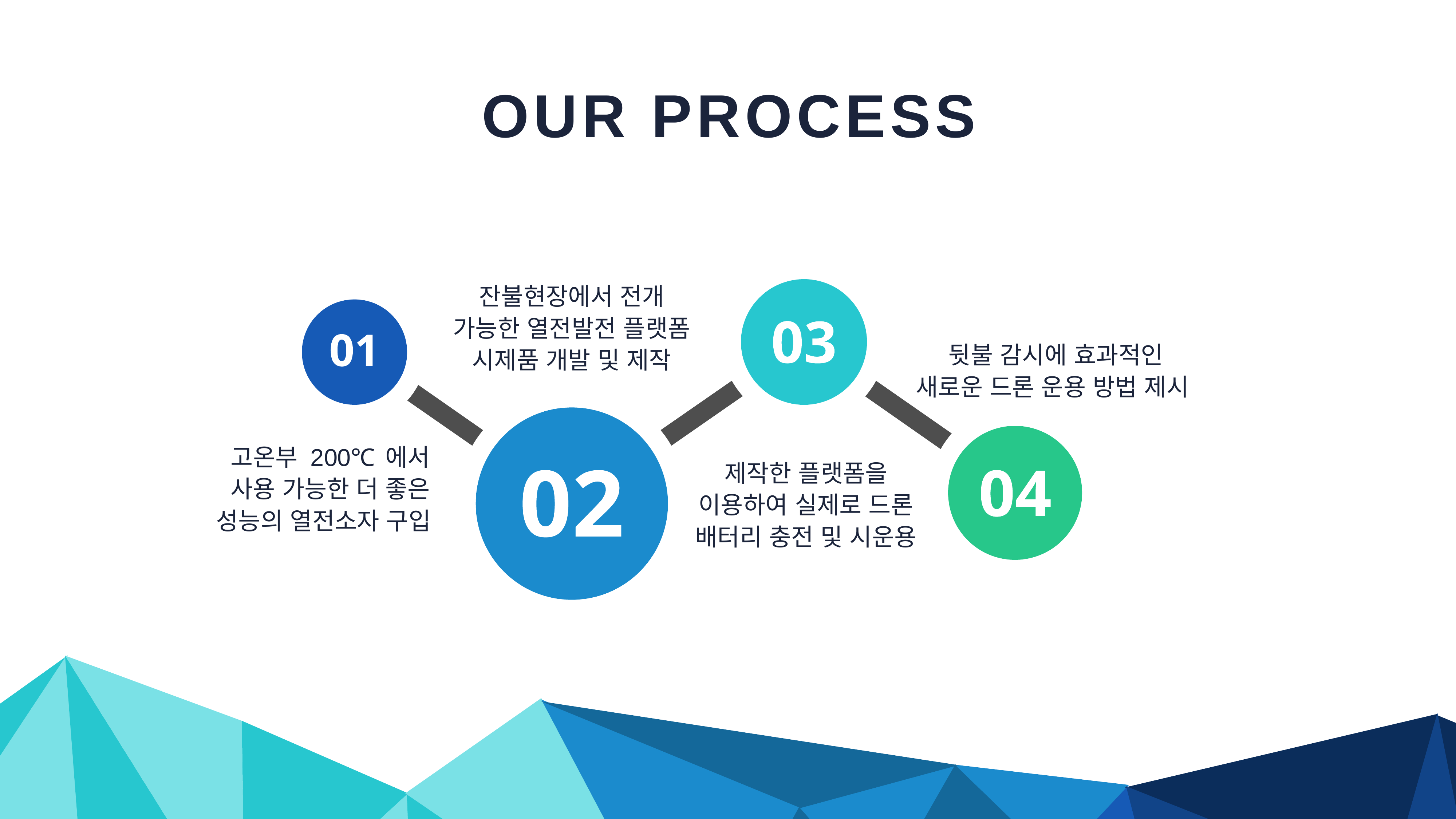

OUR PROCESS
잔불현장에서 전개 가능한 열전발전 플랫폼 시제품 개발 및 제작

뒷불 감시에 효과적인 새로운 드론 운용 방법 제시

고온부 200℃에서 사용 가능한 더 좋은 성능의 열전소자 구입
제작한 플랫폼을 이용하여 실제로 드론 배터리 충전 및 시운용